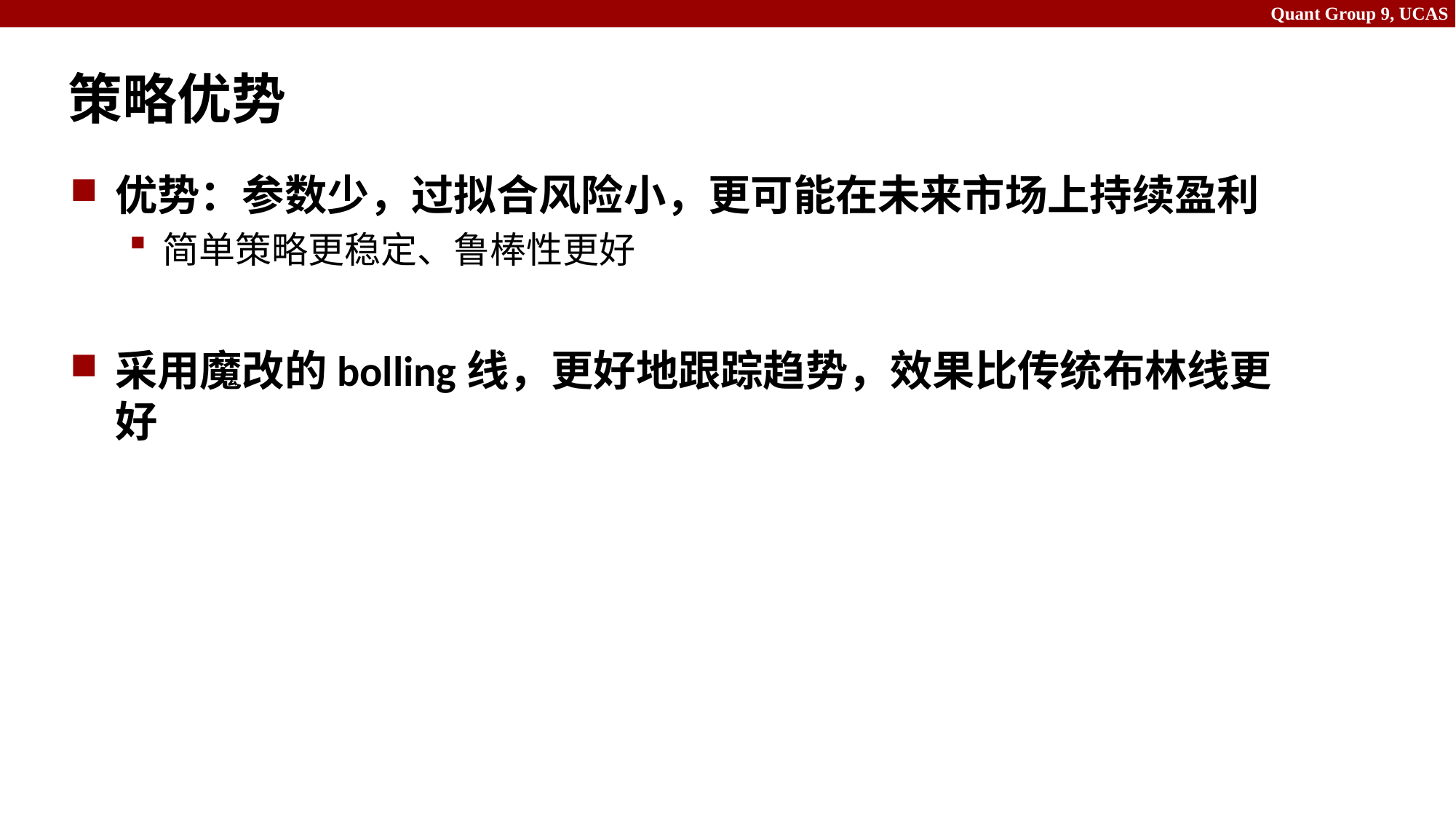

# 策略优势
优势：参数少，过拟合风险小，更可能在未来市场上持续盈利
简单策略更稳定、鲁棒性更好

采用魔改的bolling线，更好地跟踪趋势，效果比传统布林线更好